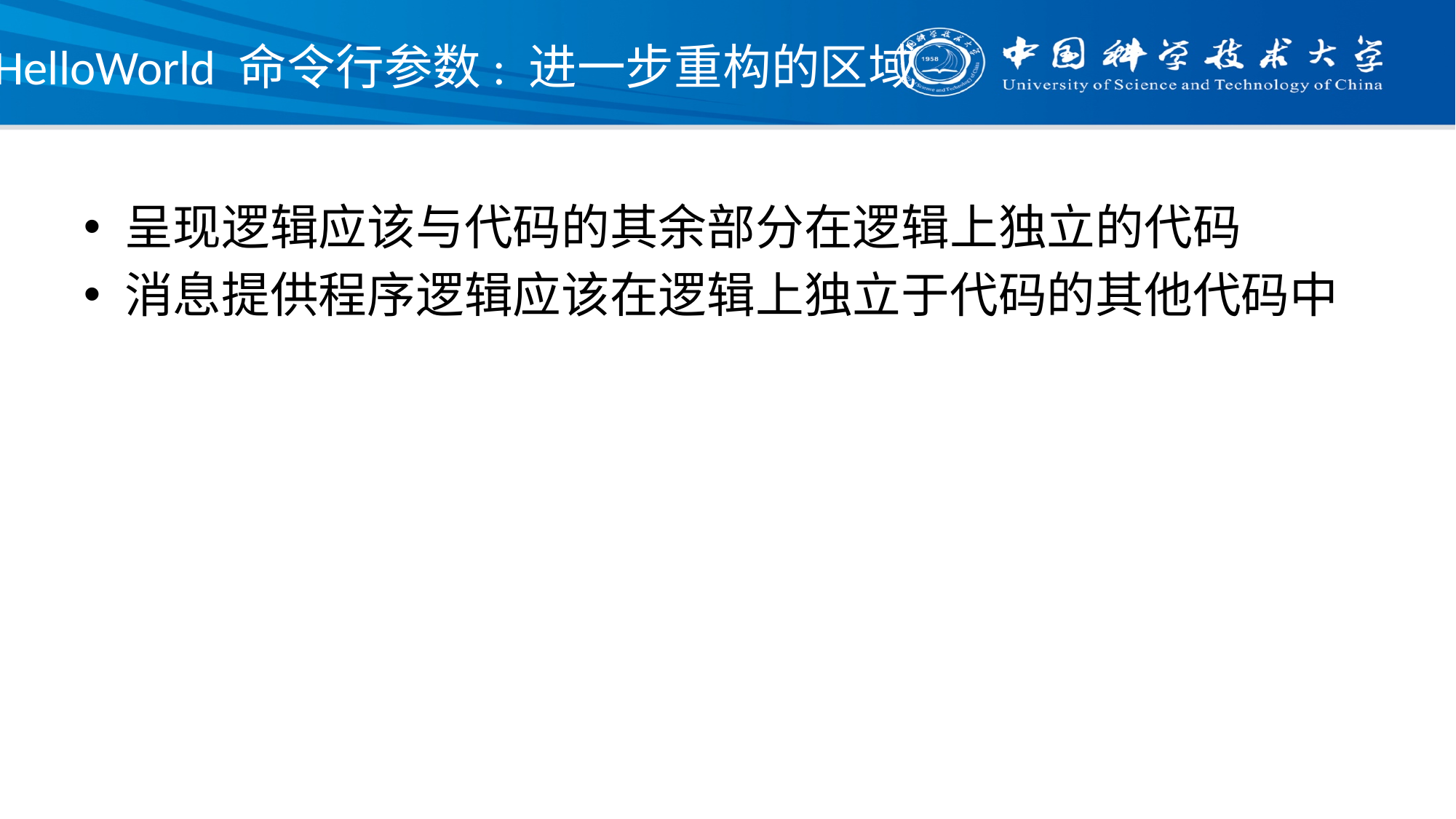

# HelloWorld 命令行参数: 进一步重构的区域
呈现逻辑应该与代码的其余部分在逻辑上独立的代码
消息提供程序逻辑应该在逻辑上独立于代码的其他代码中